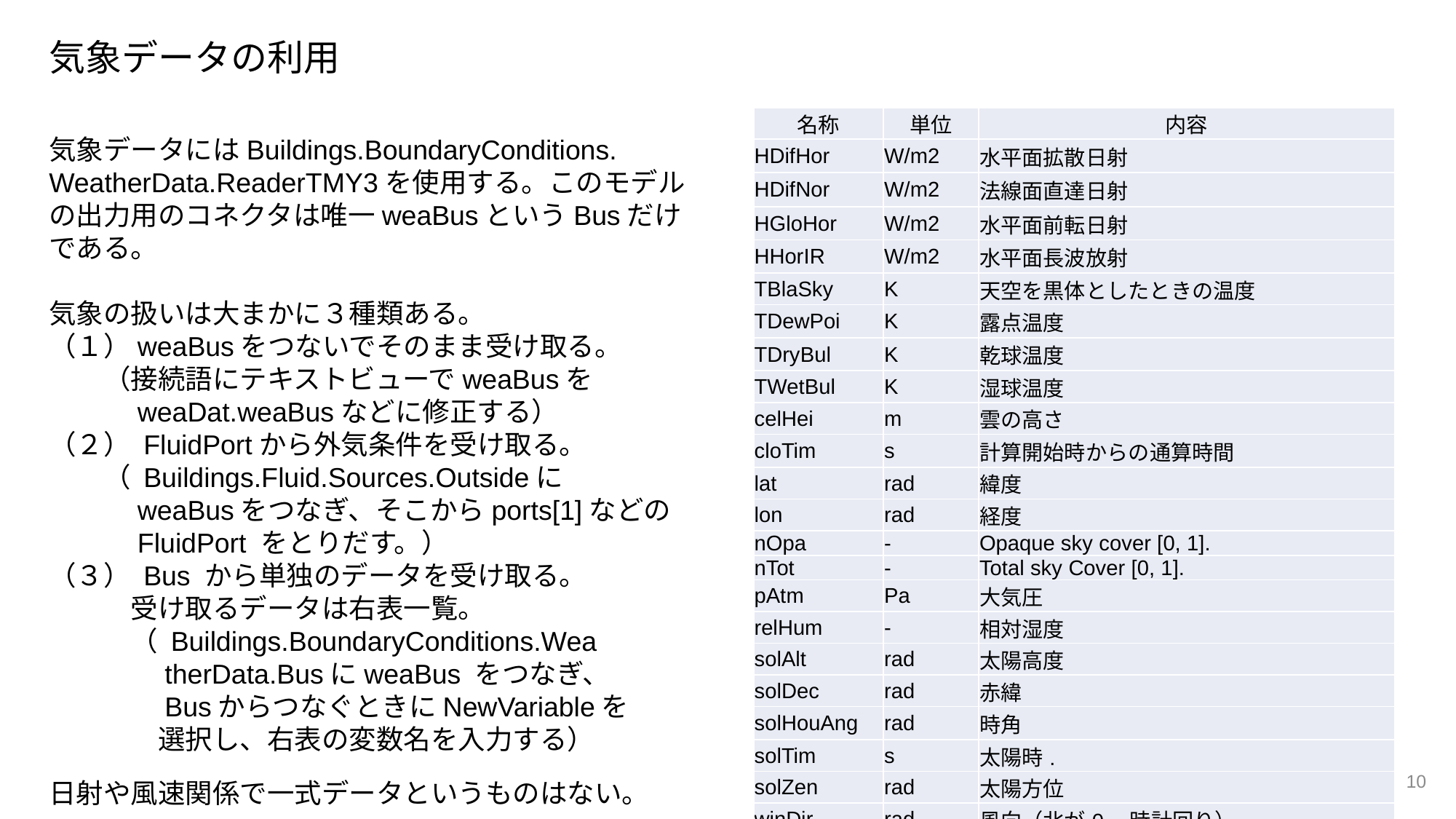

気象データの利用
| 名称 | 単位 | 内容 |
| --- | --- | --- |
| HDifHor | W/m2 | 水平面拡散日射 |
| HDifNor | W/m2 | 法線面直達日射 |
| HGloHor | W/m2 | 水平面前転日射 |
| HHorIR | W/m2 | 水平面長波放射 |
| TBlaSky | K | 天空を黒体としたときの温度 |
| TDewPoi | K | 露点温度 |
| TDryBul | K | 乾球温度 |
| TWetBul | K | 湿球温度 |
| celHei | m | 雲の高さ |
| cloTim | s | 計算開始時からの通算時間 |
| lat | rad | 緯度 |
| lon | rad | 経度 |
| nOpa | - | Opaque sky cover [0, 1]. |
| nTot | - | Total sky Cover [0, 1]. |
| pAtm | Pa | 大気圧 |
| relHum | - | 相対湿度 |
| solAlt | rad | 太陽高度 |
| solDec | rad | 赤緯 |
| solHouAng | rad | 時角 |
| solTim | s | 太陽時. |
| solZen | rad | 太陽方位 |
| winDir | rad | 風向（北が0、時計回り） |
| winSpe | m/s | 風速 |
気象データにはBuildings.BoundaryConditions.
WeatherData.ReaderTMY3を使用する。このモデルの出力用のコネクタは唯一weaBusというBusだけである。

気象の扱いは大まかに３種類ある。
（１）weaBusをつないでそのまま受け取る。
　　（接続語にテキストビューでweaBusを
　　　weaDat.weaBusなどに修正する）
（２） FluidPortから外気条件を受け取る。
　　（ Buildings.Fluid.Sources.Outsideに
　　　weaBusをつなぎ、そこからports[1]などの
　　　FluidPort をとりだす。）
（３） Bus から単独のデータを受け取る。
　　　受け取るデータは右表一覧。
　　　（ Buildings.BoundaryConditions.Wea
　　　　therData.BusにweaBus をつなぎ、
　　　　BusからつなぐときにNewVariableを
　　　　選択し、右表の変数名を入力する）
10
日射や風速関係で一式データというものはない。